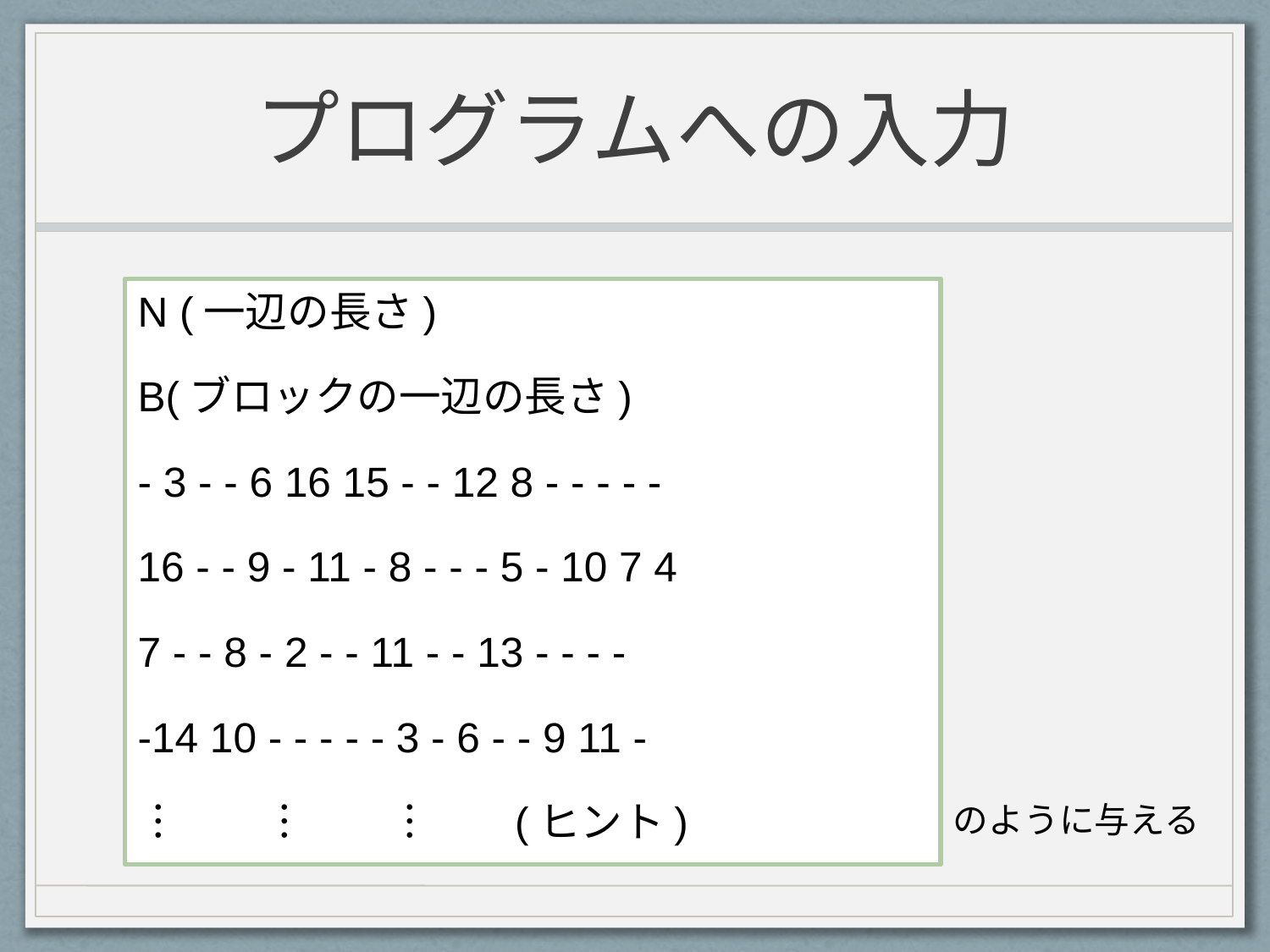

# プログラムへの入力
N (一辺の長さ)
B(ブロックの一辺の長さ)
- 3 - - 6 16 15 - - 12 8 - - - - -
16 - - 9 - 11 - 8 - - - 5 - 10 7 4
7 - - 8 - 2 - - 11 - - 13 - - - -
-14 10 - - - - - 3 - 6 - - 9 11 -
︙	︙	︙			(ヒント)
のように与える